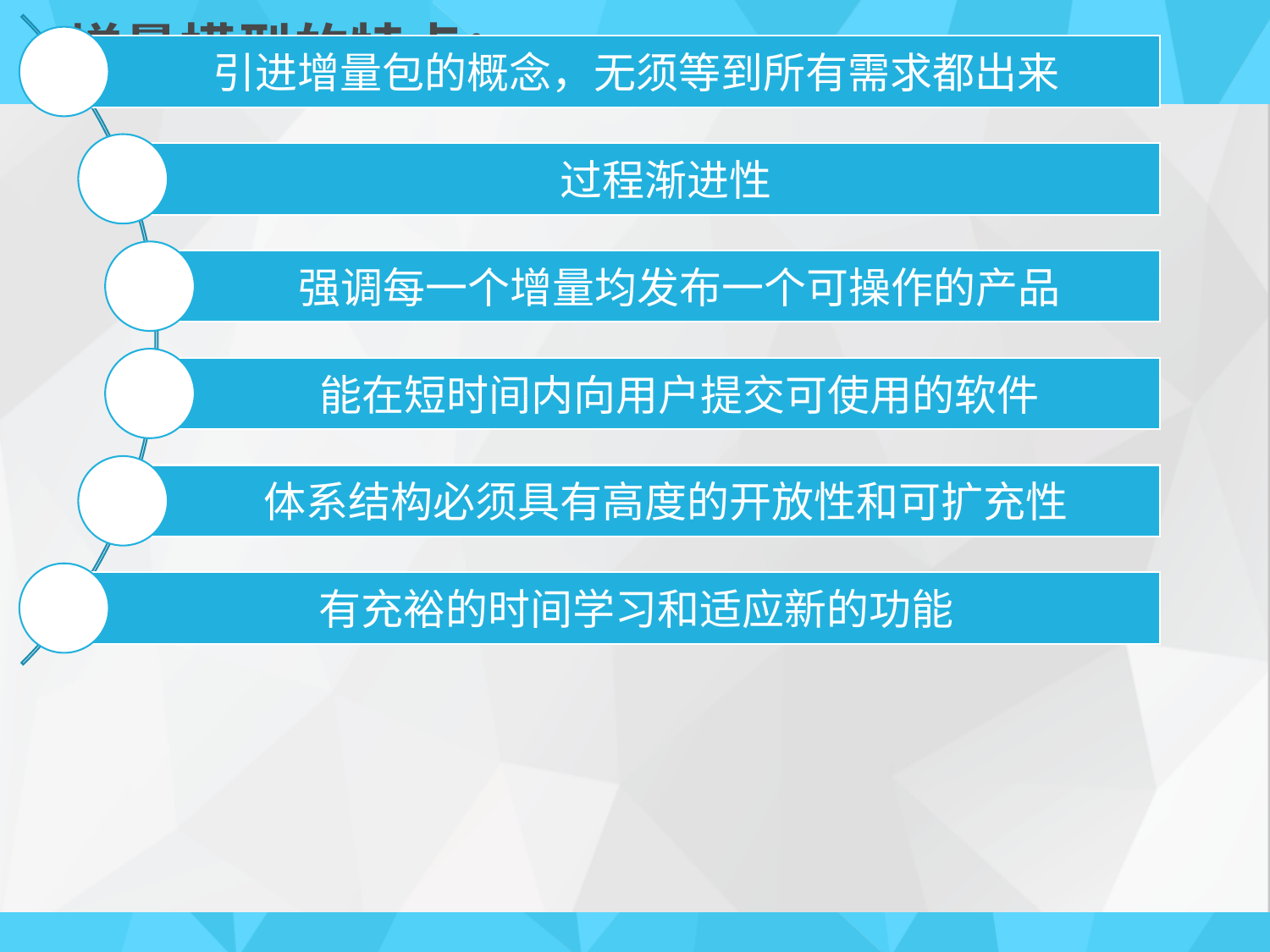

# 增量模型的特点：
引进增量包的概念，无须等到所有需求都出来
过程渐进性
强调每一个增量均发布一个可操作的产品
能在短时间内向用户提交可使用的软件
体系结构必须具有高度的开放性和可扩充性
有充裕的时间学习和适应新的功能